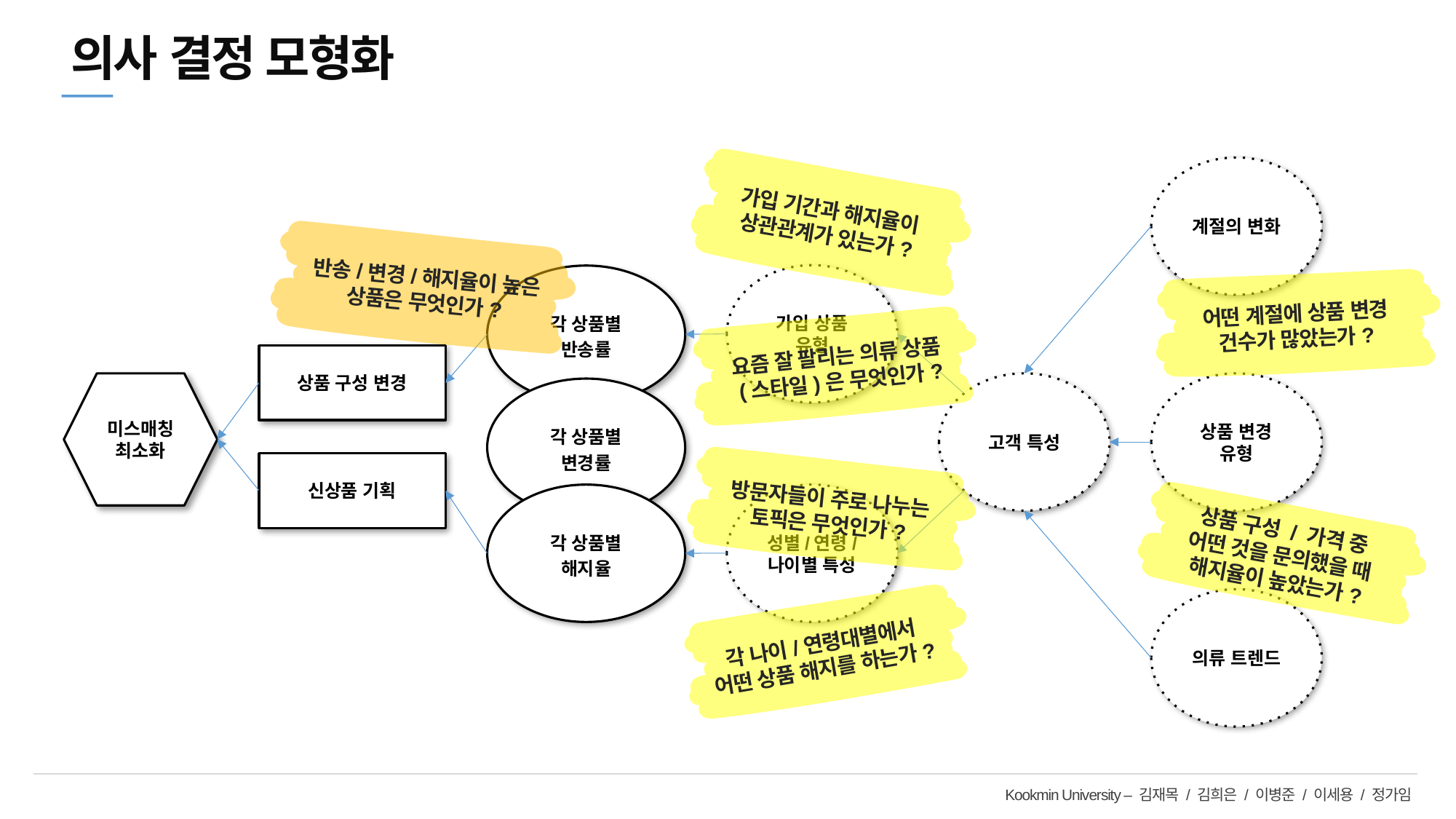

의사 결정 모형화

계절의 변화

가입 기간과 해지율이
상관관계가 있는가?

반송/변경/해지율이 높은 상품은 무엇인가?
가입 상품
유형
성별/연령/
나이별 특성
각 상품별
반송률
각 상품별
변경률
각 상품별
해지율

어떤 계절에 상품 변경 건수가 많았는가?

요즘 잘 팔리는 의류 상품(스타일)은 무엇인가?
상품 구성 변경
미스매칭 최소화
고객 특성
상품 변경
유형
신상품 기획

방문자들이 주로 나누는
토픽은 무엇인가?

상품 구성 / 가격 중
어떤 것을 문의했을 때
해지율이 높았는가?
의류 트렌드

각 나이/연령대별에서
어떤 상품 해지를 하는가?